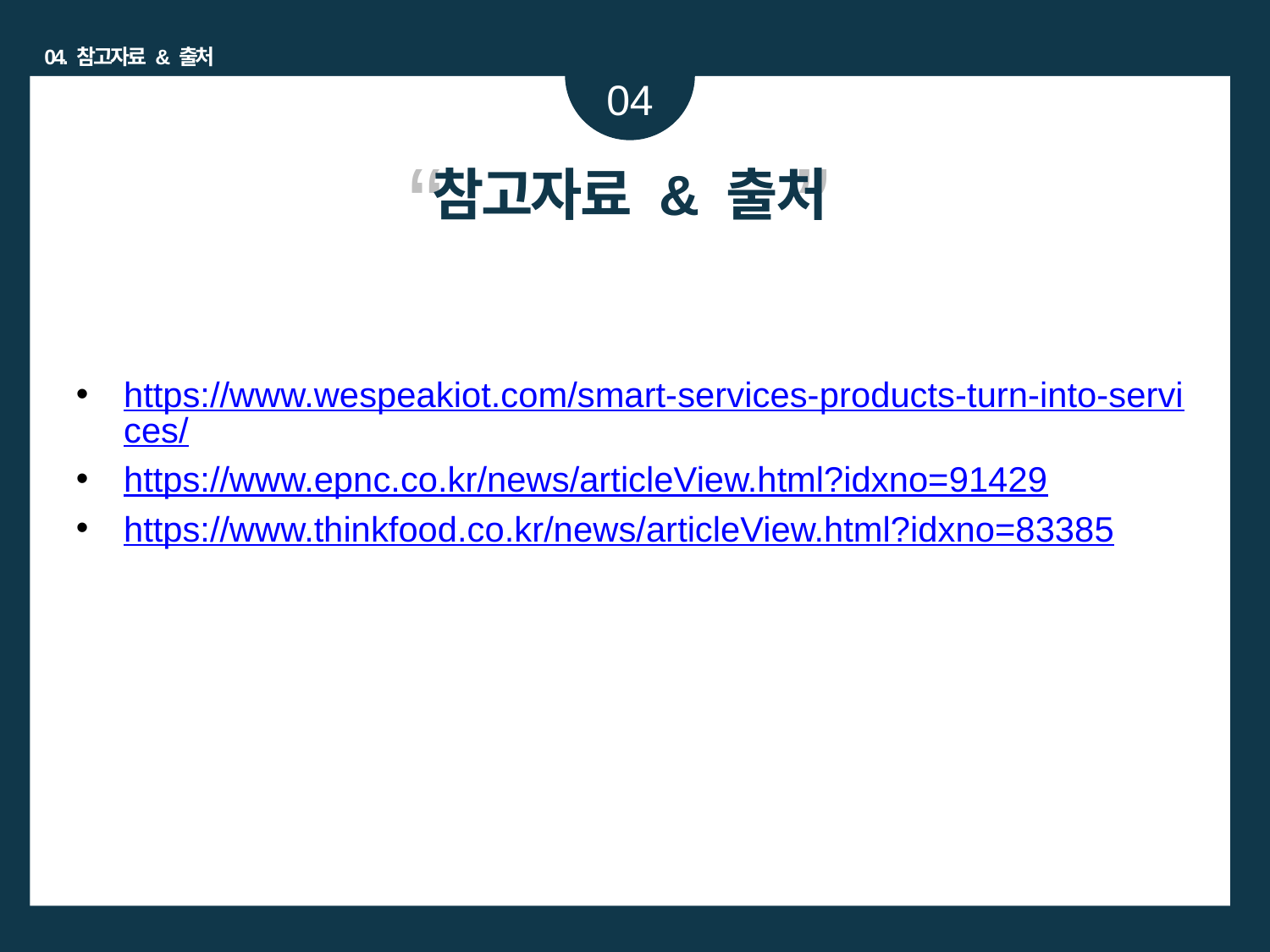

04. 참고자료 & 출처
04

“            ”
참고자료 & 출처
https://www.wespeakiot.com/smart-services-products-turn-into-services/
https://www.epnc.co.kr/news/articleView.html?idxno=91429
https://www.thinkfood.co.kr/news/articleView.html?idxno=83385